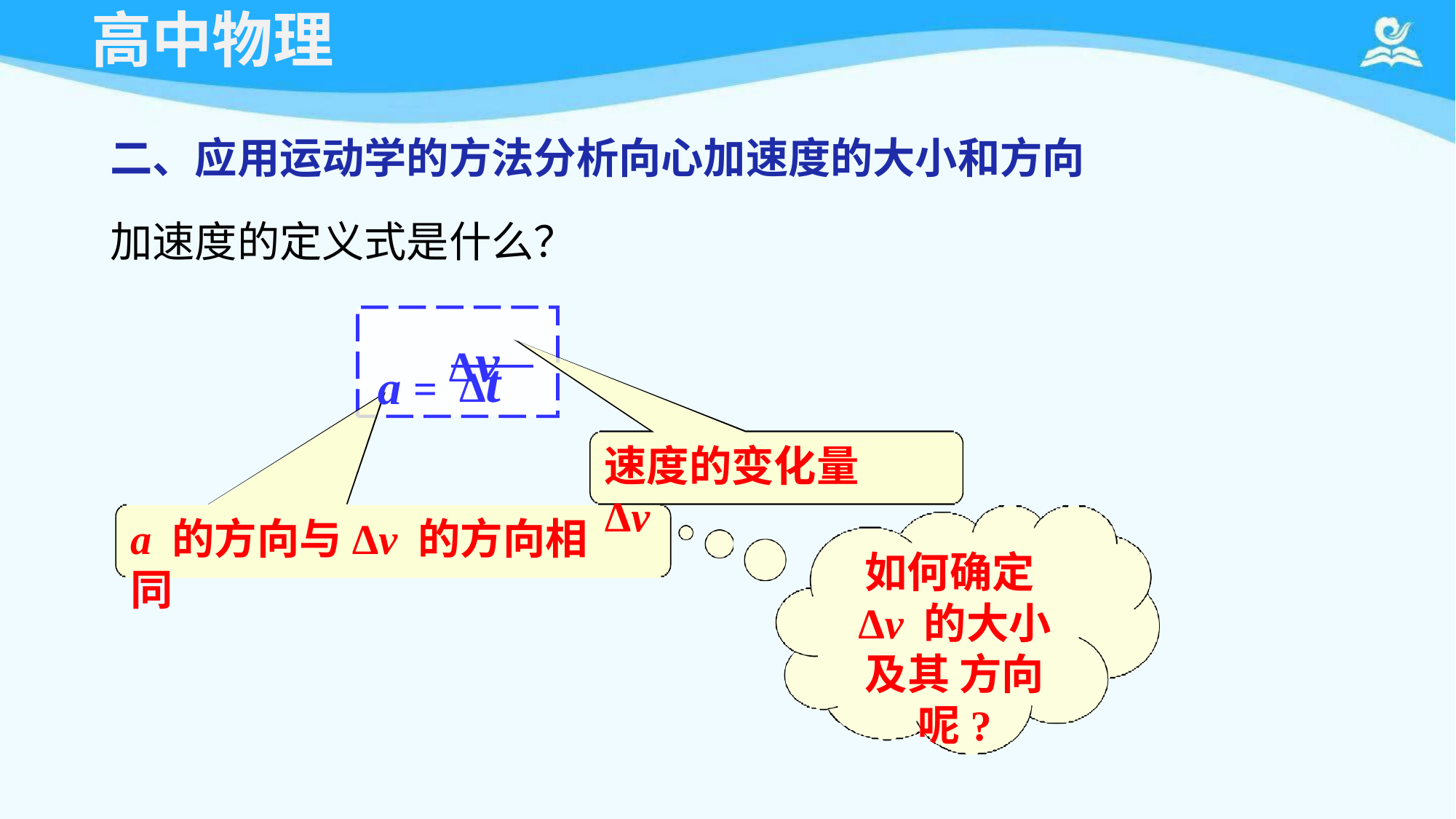

# 高中物理
二、应用运动学的方法分析向心加速度的大小和方向
加速度的定义式是什么？
a = Δv

Δt
速度的变化量Δv

a 的方向与Δv 的方向相同

如何确定Δv 的大小及其 方向呢?